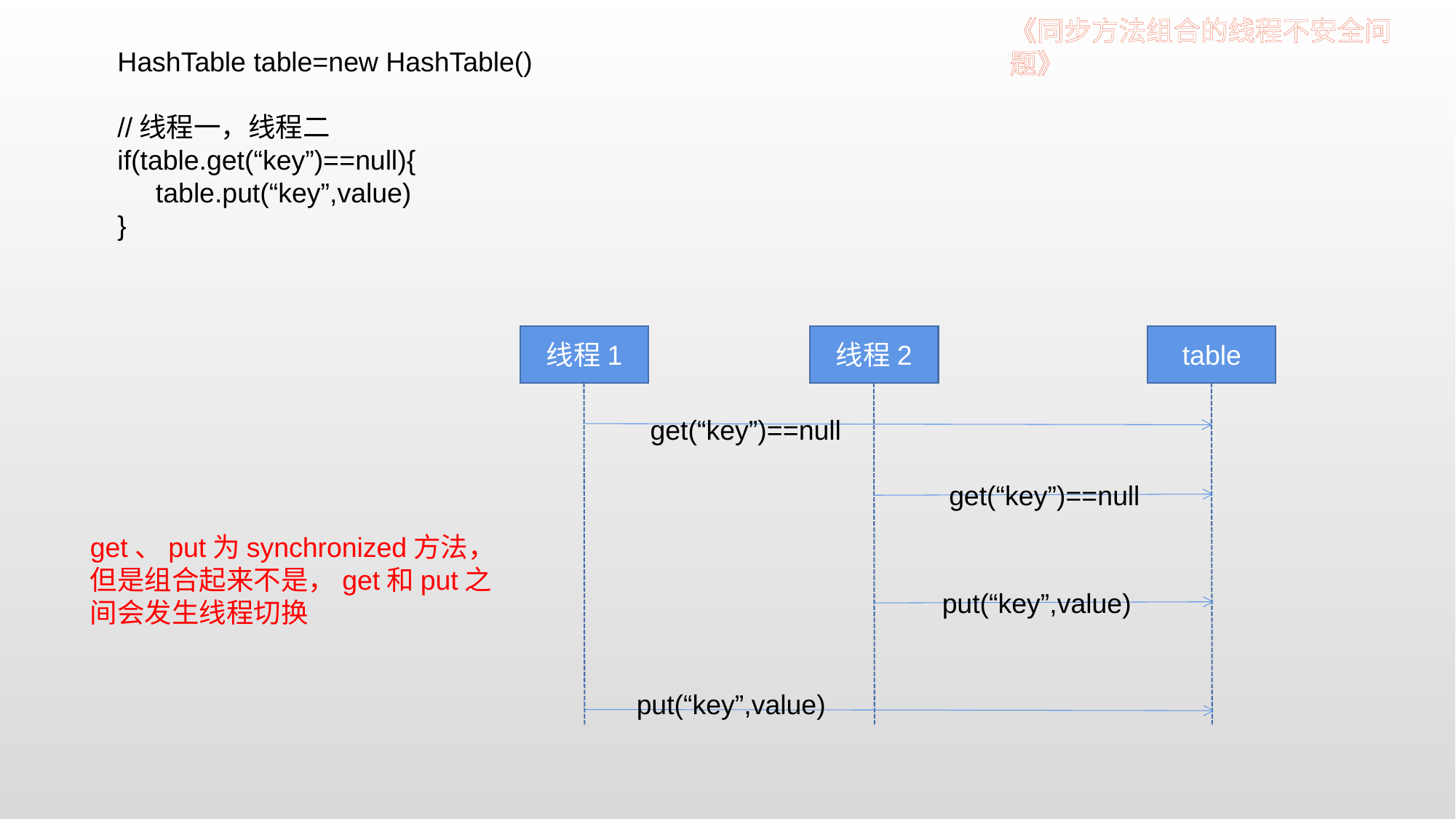

《同步方法组合的线程不安全问题》
HashTable table=new HashTable()

//线程一，线程二
if(table.get(“key”)==null){
     table.put(“key”,value)
}
线程1
线程2
table
get(“key”)==null
get(“key”)==null
get、put为synchronized方法，但是组合起来不是，get和put之间会发生线程切换
put(“key”,value)
put(“key”,value)